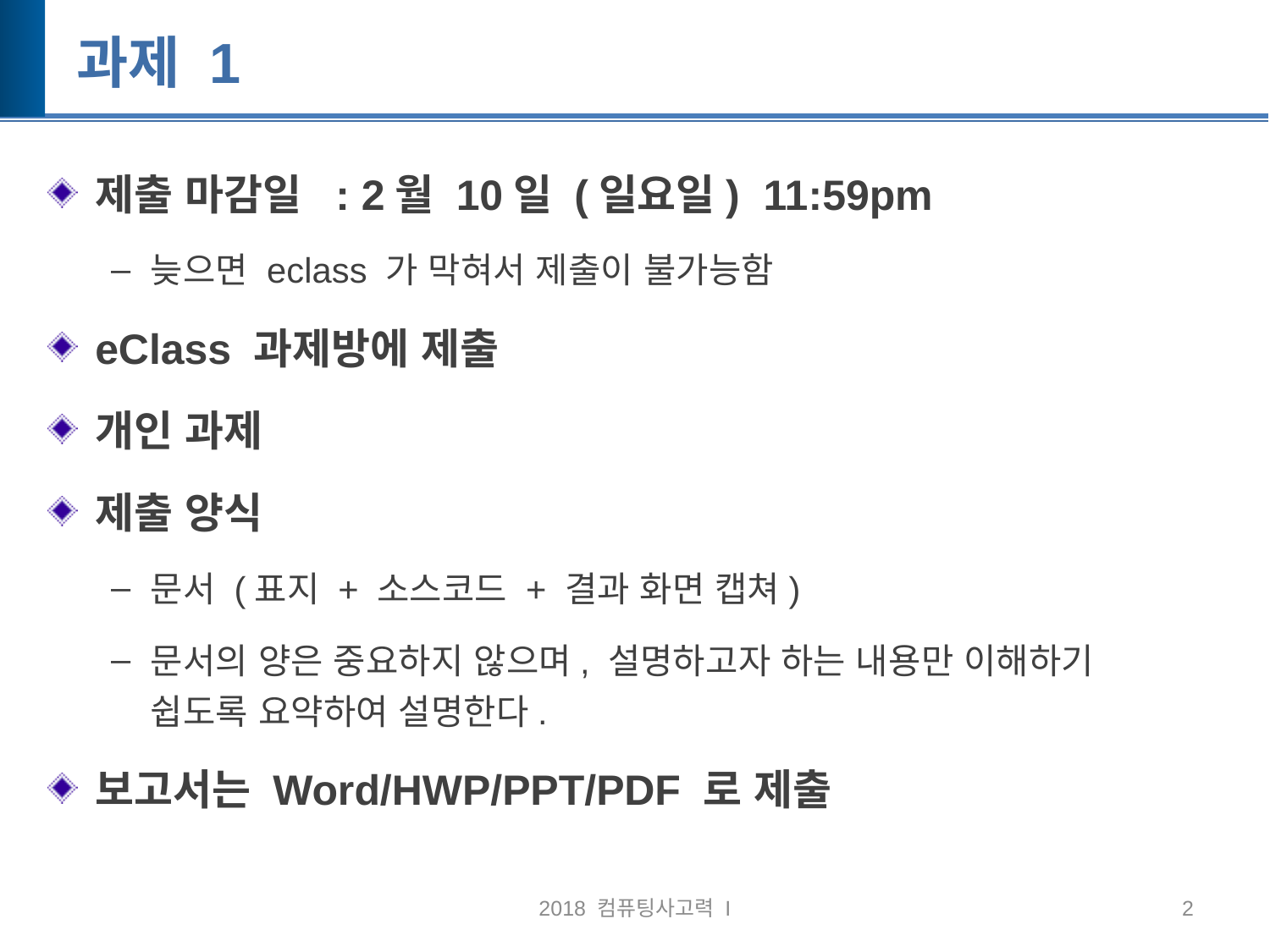

# 과제 1
제출 마감일  : 2월 10일 (일요일)  11:59pm
늦으면 eclass 가 막혀서 제출이 불가능함
eClass 과제방에 제출
개인 과제
제출 양식
문서 (표지 + 소스코드 + 결과 화면 캡쳐)
문서의 양은 중요하지 않으며, 설명하고자 하는 내용만 이해하기 쉽도록 요약하여 설명한다.
보고서는 Word/HWP/PPT/PDF 로 제출
2018 컴퓨팅사고력 I
2